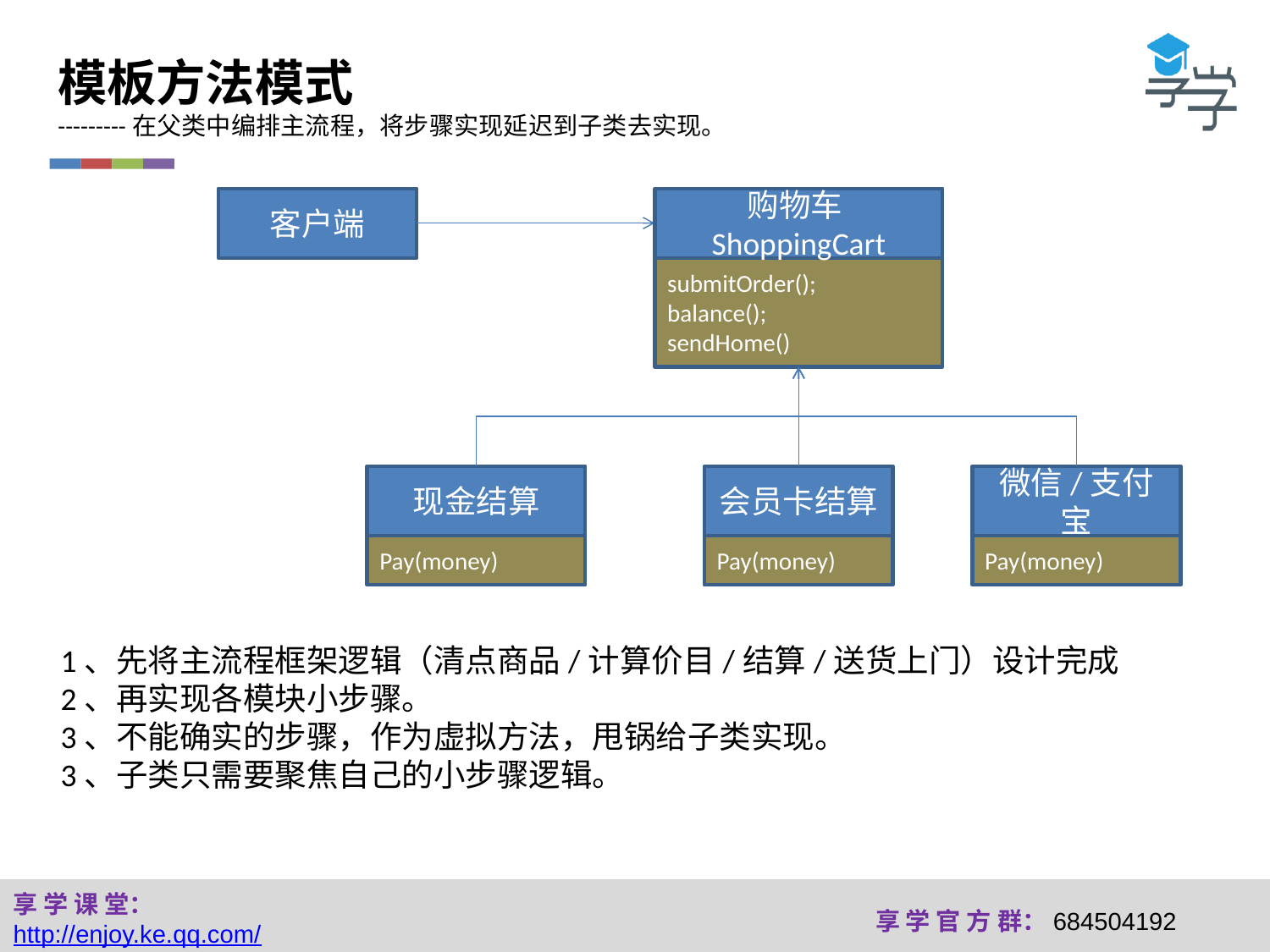

模板方法模式
---------在父类中编排主流程，将步骤实现延迟到子类去实现。

客户端
购物车ShoppingCart
submitOrder();
balance();
sendHome()
现金结算
会员卡结算
微信/支付宝
Pay(money)
Pay(money)
Pay(money)
1、先将主流程框架逻辑（清点商品/计算价目/结算/送货上门）设计完成
2、再实现各模块小步骤。
3、不能确实的步骤，作为虚拟方法，甩锅给子类实现。
3、子类只需要聚焦自己的小步骤逻辑。